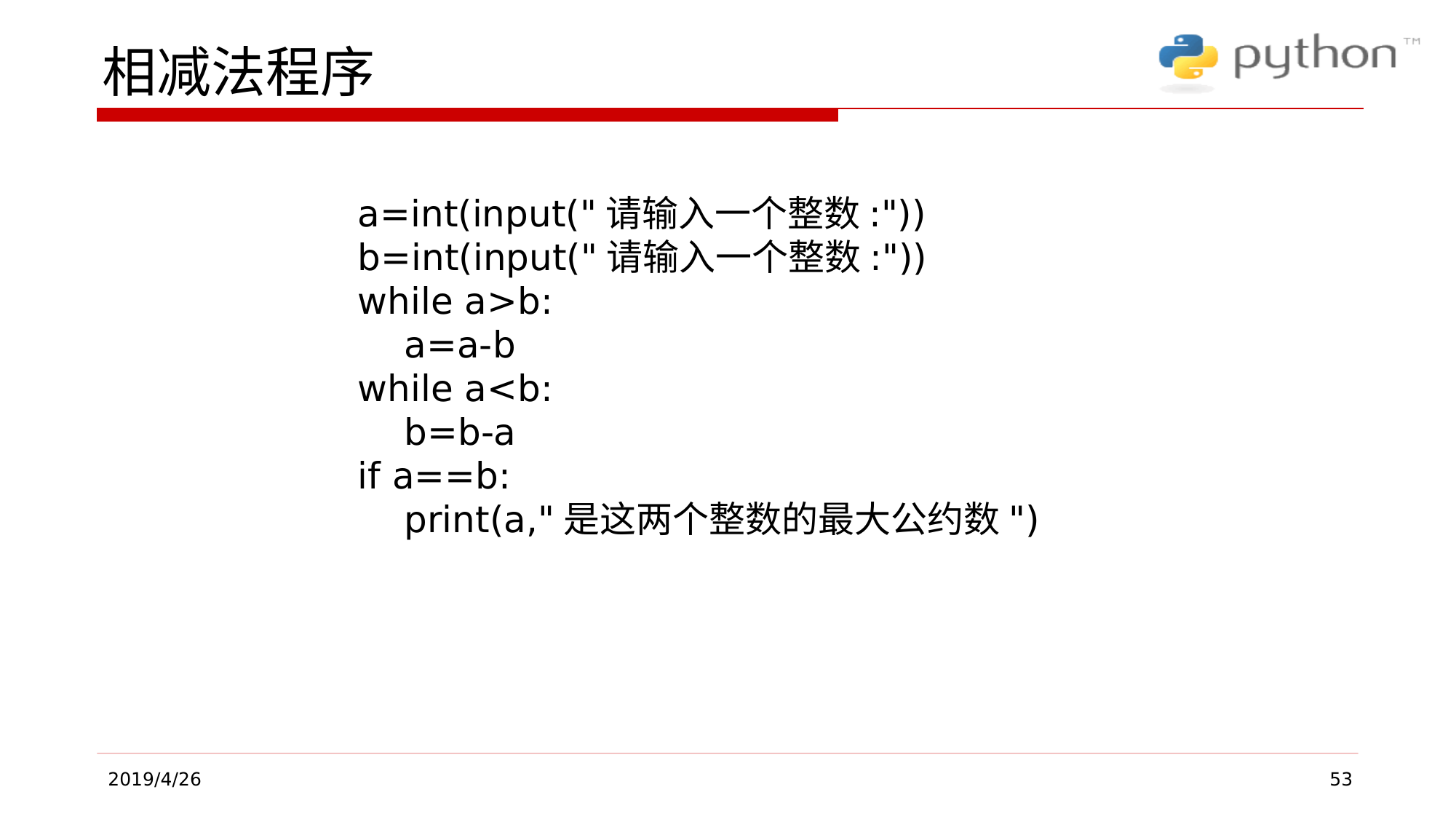

# 相减法程序
a=int(input("请输入一个整数:"))
b=int(input("请输入一个整数:"))
while a>b:
    a=a-b
while a<b:
    b=b-a
if a==b:
    print(a,"是这两个整数的最大公约数")
53
2019/4/26